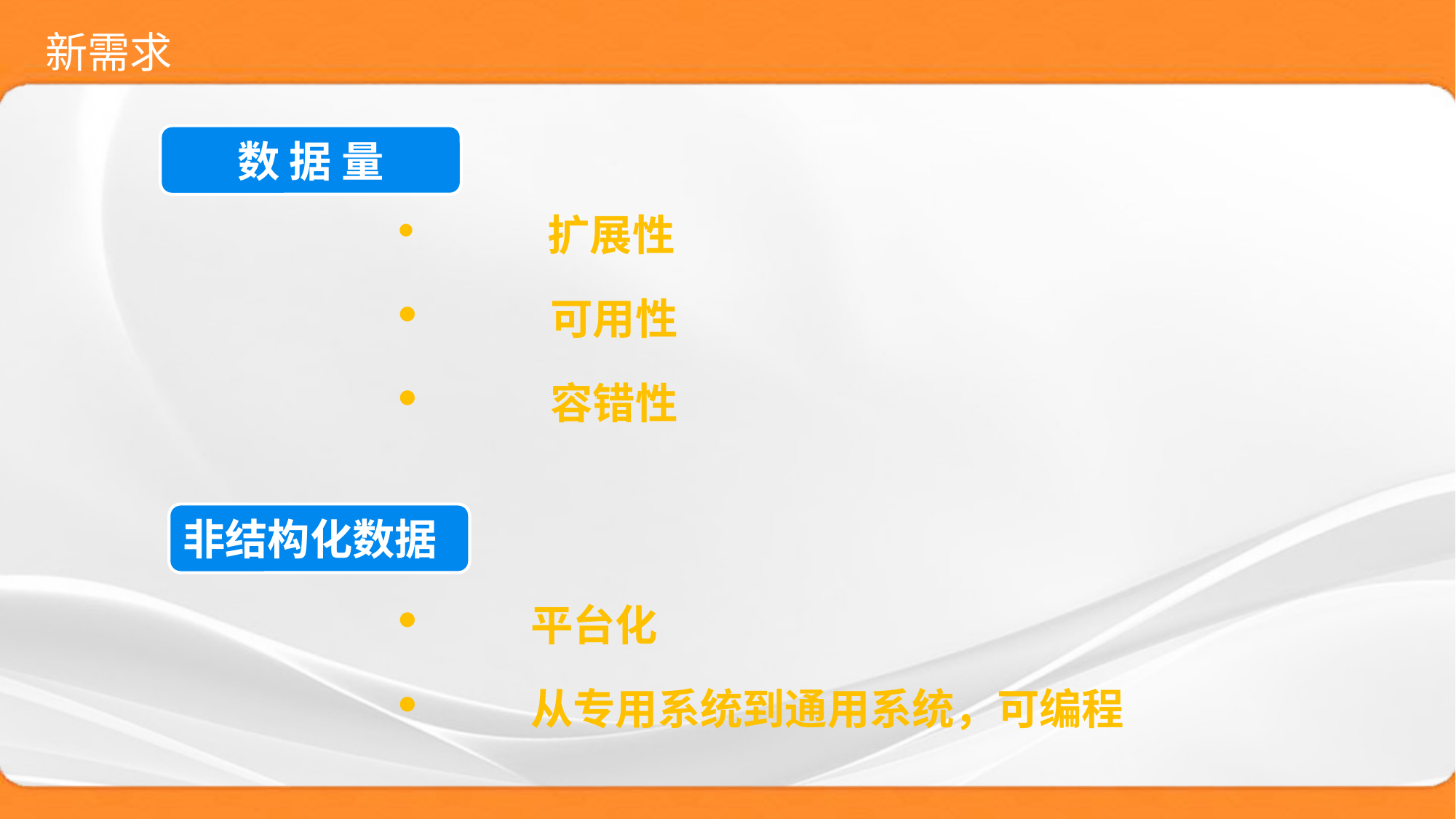

# 新需求
数 据 量
 扩展性
 可用性
 容错性

平台化
从专用系统到通用系统，可编程
非结构化数据